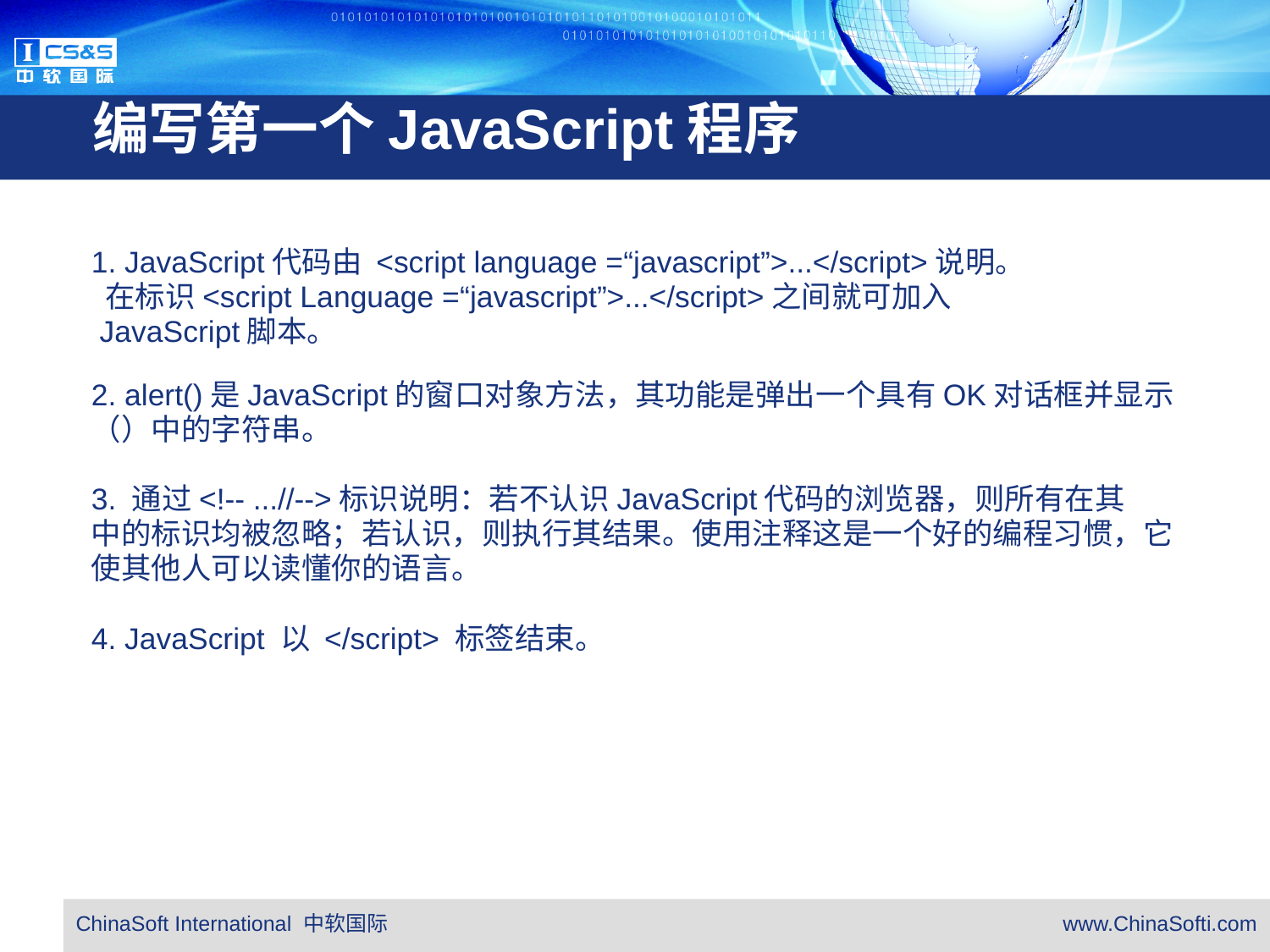

# 编写第一个JavaScript程序
1. JavaScript代码由 <script language =“javascript”>...</script>说明。
 在标识<script Language =“javascript”>...</script>之间就可加入
 JavaScript脚本。
2. alert()是JavaScript的窗口对象方法，其功能是弹出一个具有OK对话框并显示
（）中的字符串。

3. 通过<!-- ...//-->标识说明：若不认识JavaScript代码的浏览器，则所有在其
中的标识均被忽略；若认识，则执行其结果。使用注释这是一个好的编程习惯，它
使其他人可以读懂你的语言。

4. JavaScript 以 </script> 标签结束。